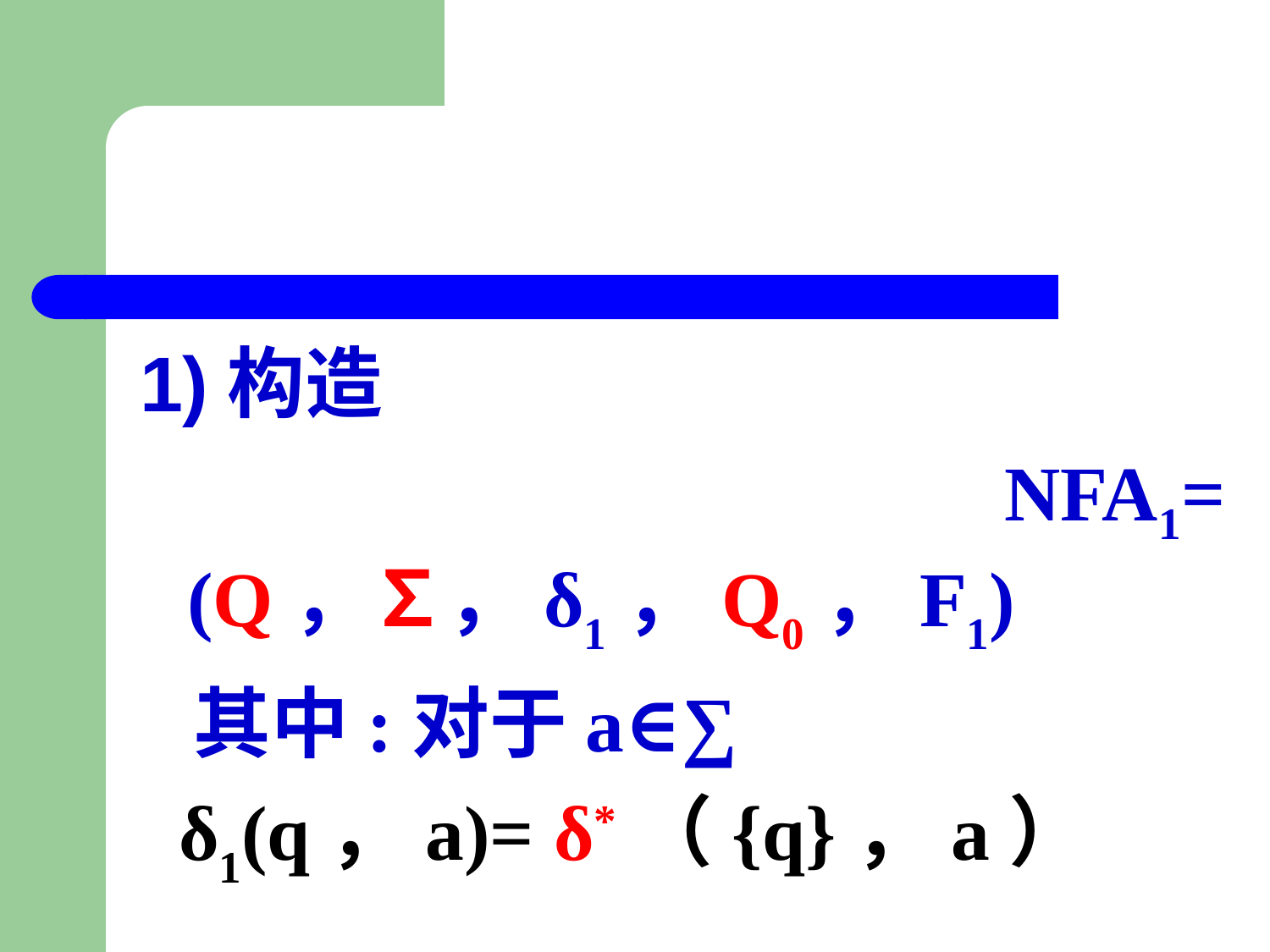

#
1)构造
  NFA1= (Q，∑，δ1，Q0，F1)
  其中:对于a∈∑
  δ1(q，a)= δ*（{q}，a）